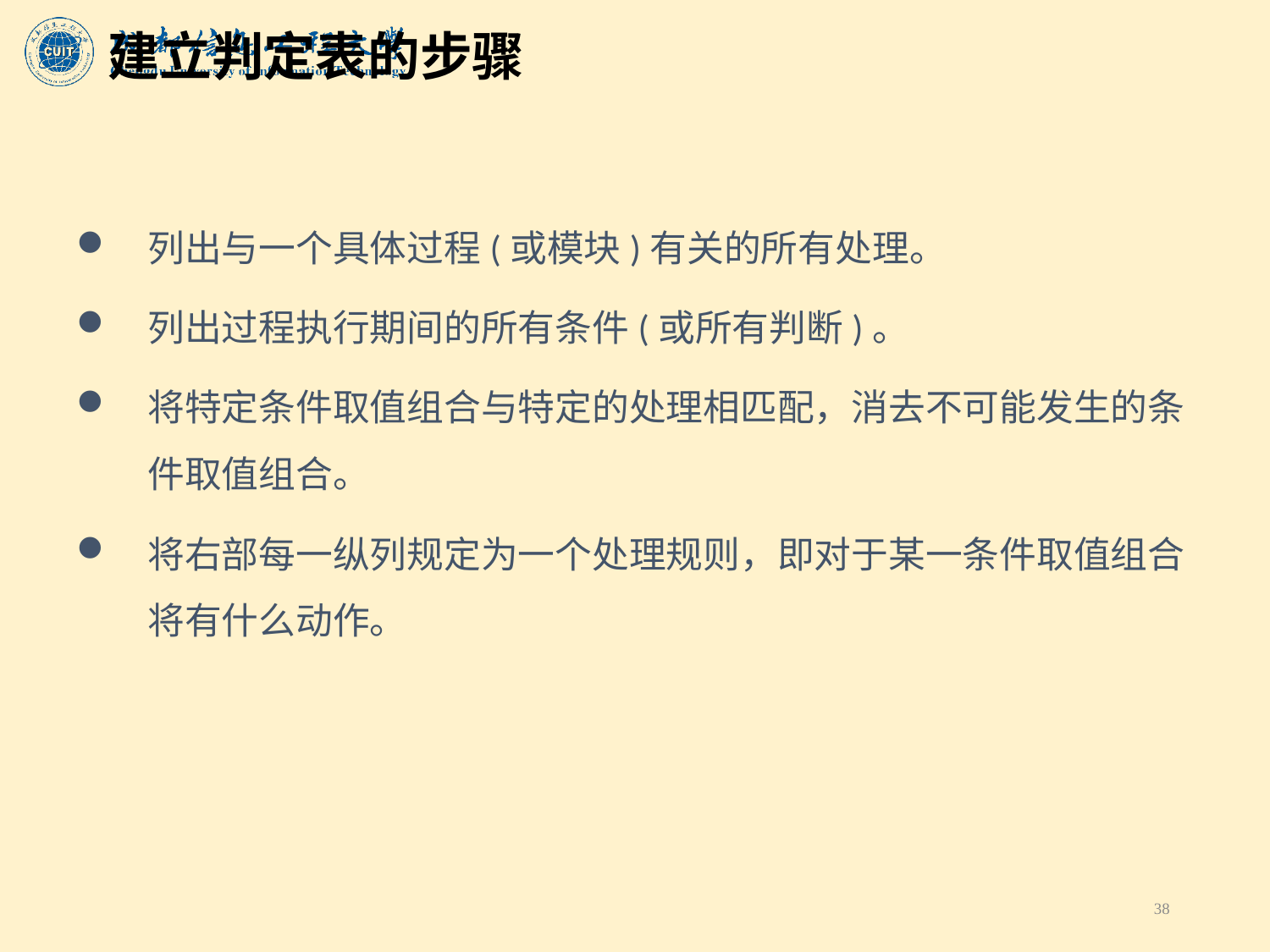

# 建立判定表的步骤
列出与一个具体过程(或模块)有关的所有处理。
列出过程执行期间的所有条件(或所有判断)。
将特定条件取值组合与特定的处理相匹配，消去不可能发生的条件取值组合。
将右部每一纵列规定为一个处理规则，即对于某一条件取值组合将有什么动作。
38